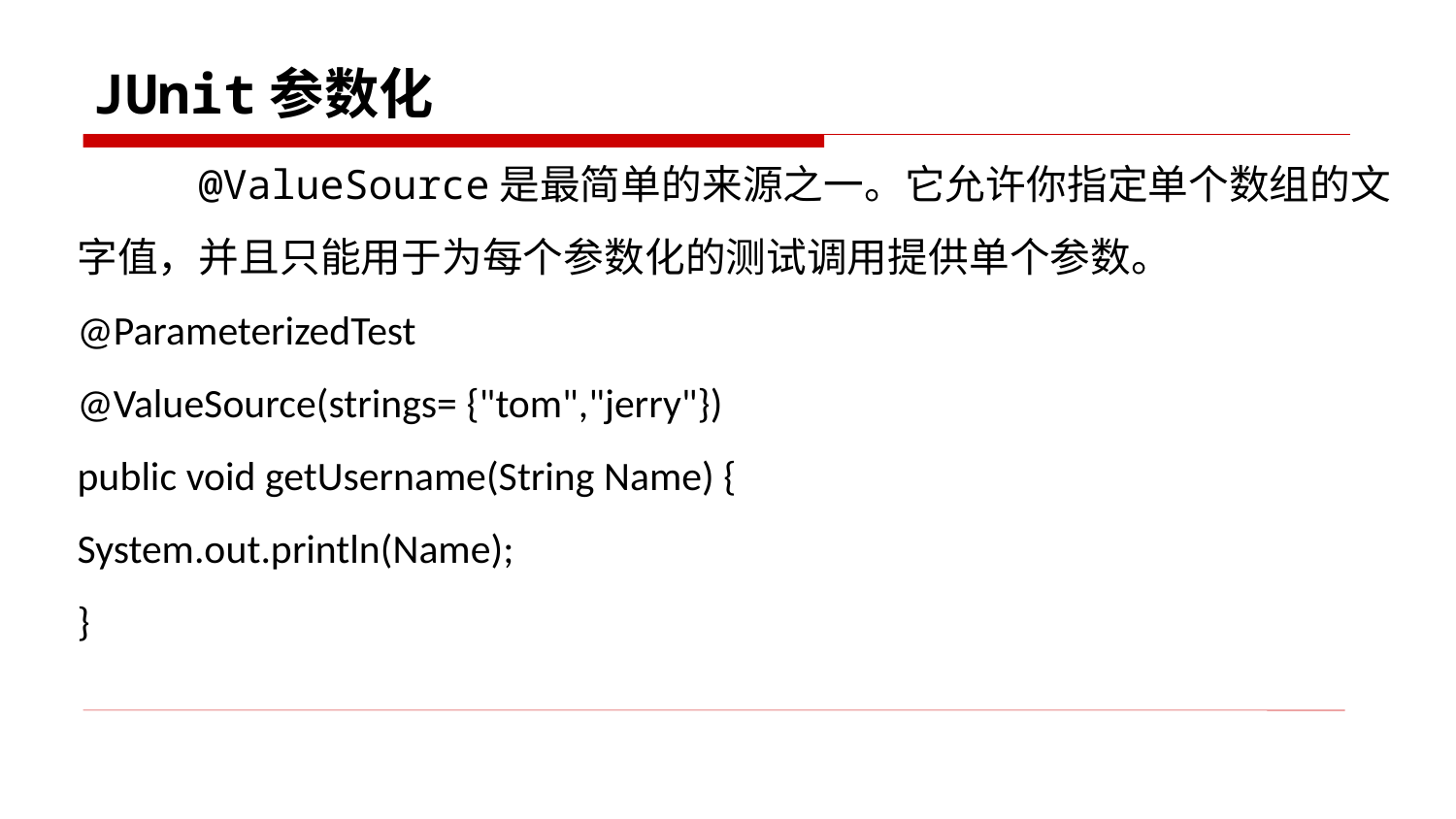

# JUnit参数化
     @ValueSource是最简单的来源之一。它允许你指定单个数组的文字值，并且只能用于为每个参数化的测试调用提供单个参数。
@ParameterizedTest
@ValueSource(strings= {"tom","jerry"})
public void getUsername(String Name) {
System.out.println(Name);
}